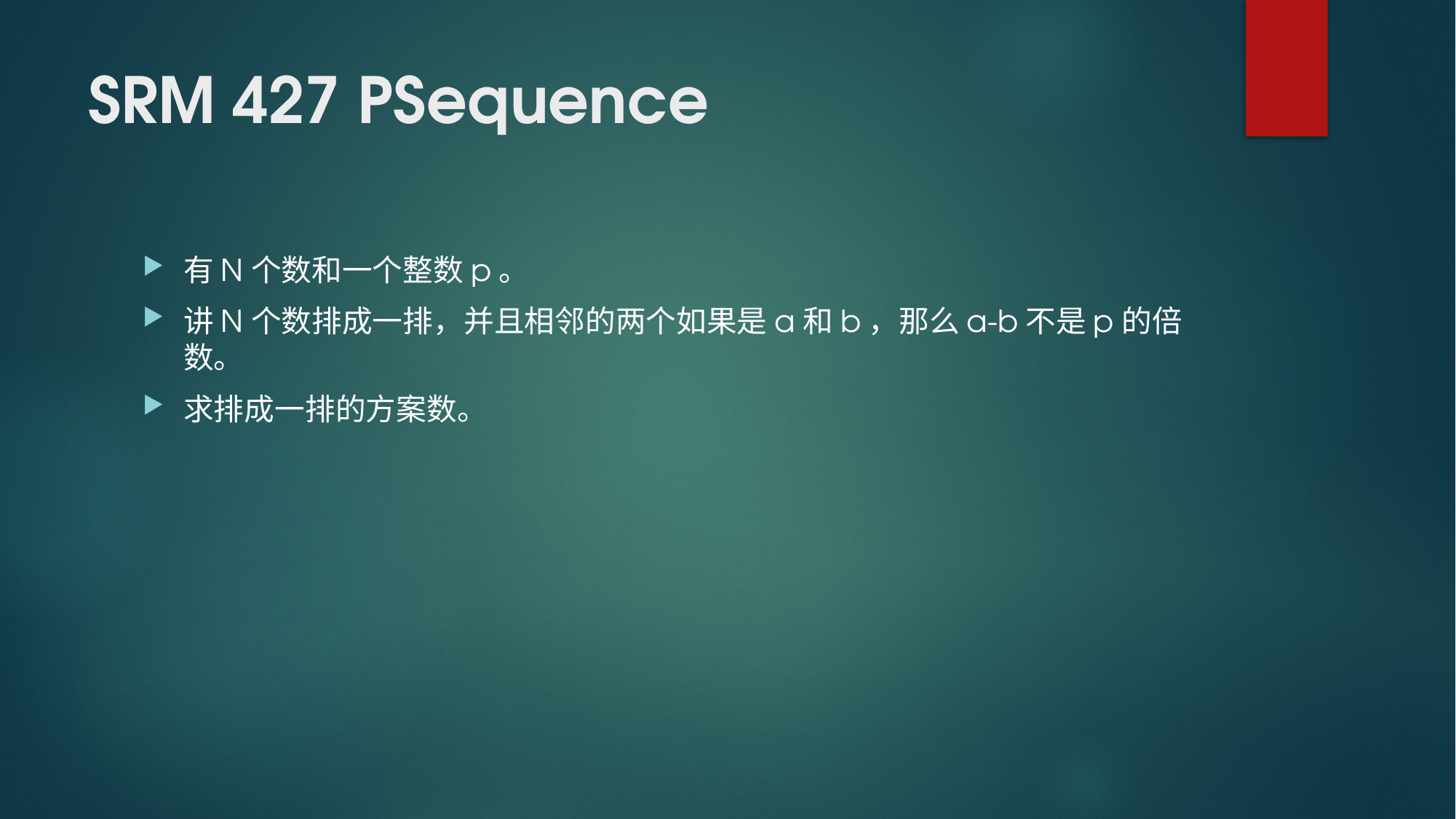

# SRM 427 PSequence
有N个数和一个整数p。
讲N个数排成一排，并且相邻的两个如果是a和b，那么a-b不是p的倍数。
求排成一排的方案数。